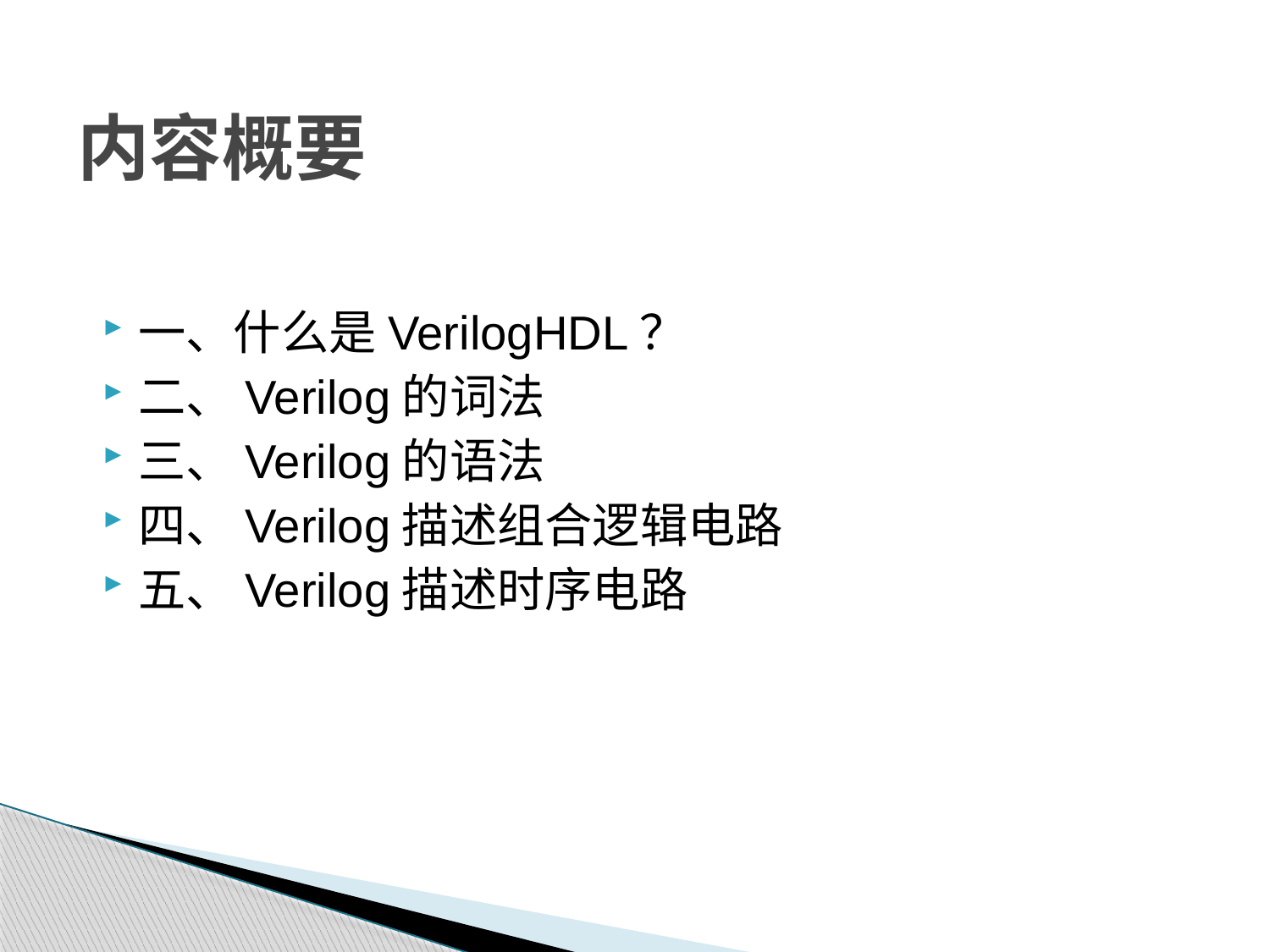

# 内容概要
一、什么是VerilogHDL？
二、Verilog的词法
三、Verilog的语法
四、Verilog描述组合逻辑电路
五、Verilog描述时序电路